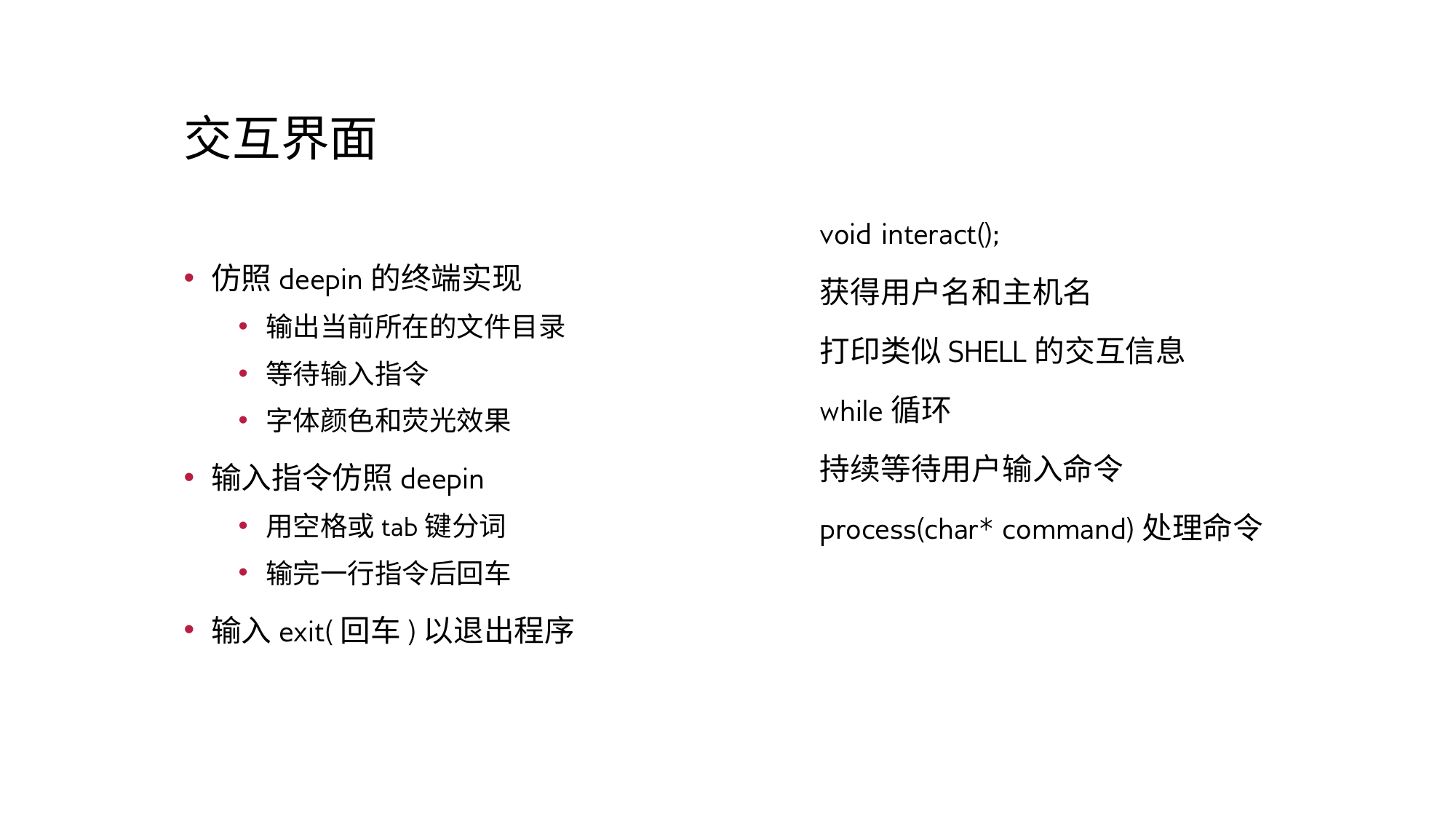

# 交互界面
void interact();
获得用户名和主机名
打印类似SHELL的交互信息
while循环
持续等待用户输入命令
process(char* command)处理命令
仿照deepin的终端实现
输出当前所在的文件目录
等待输入指令
字体颜色和荧光效果
输入指令仿照deepin
用空格或tab键分词
输完一行指令后回车
输入exit(回车)以退出程序